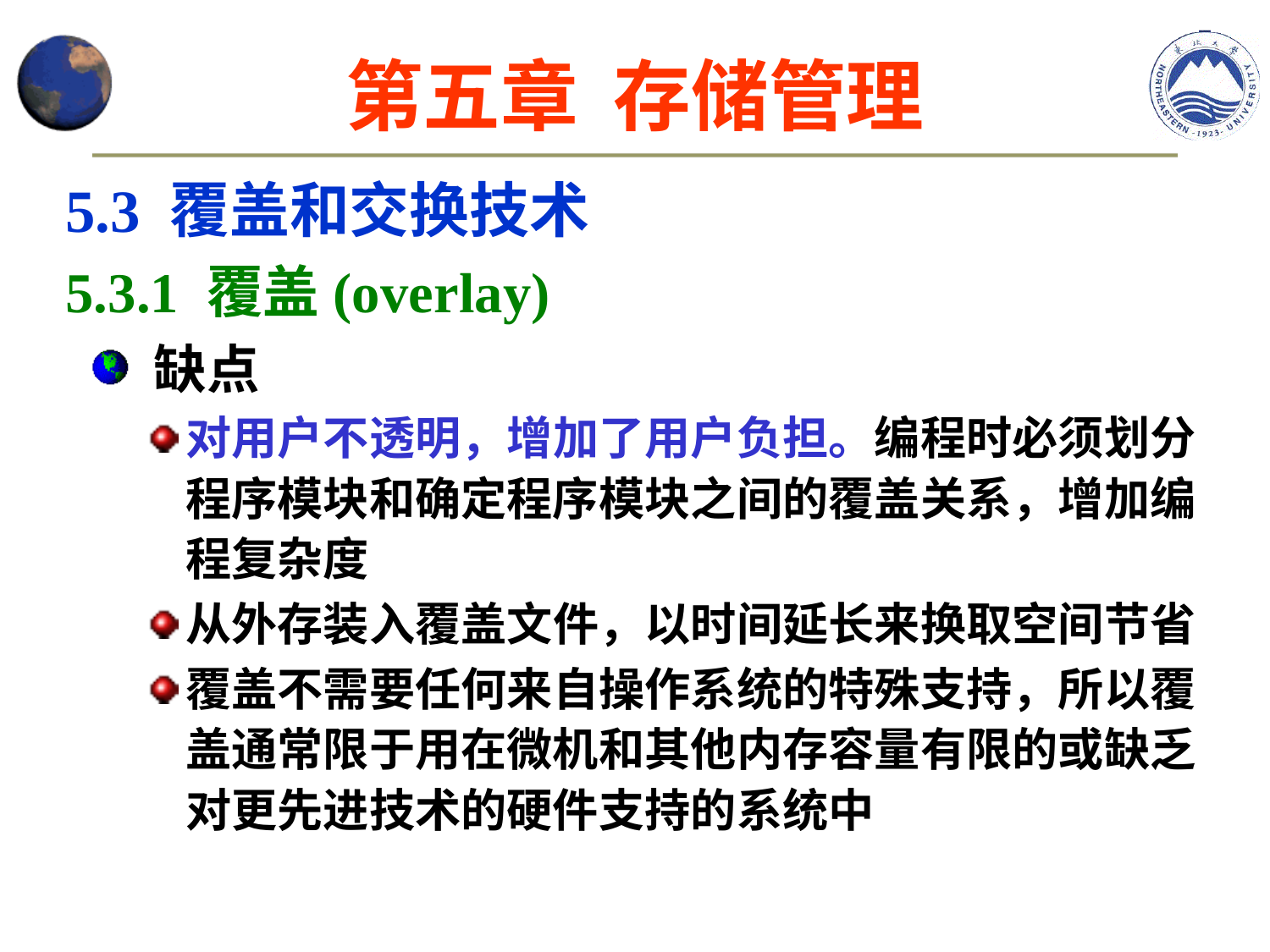

第五章  存储管理
5.3 覆盖和交换技术
5.3.1 覆盖(overlay)
 缺点
对用户不透明，增加了用户负担。编程时必须划分程序模块和确定程序模块之间的覆盖关系，增加编程复杂度
从外存装入覆盖文件，以时间延长来换取空间节省
覆盖不需要任何来自操作系统的特殊支持，所以覆盖通常限于用在微机和其他内存容量有限的或缺乏对更先进技术的硬件支持的系统中